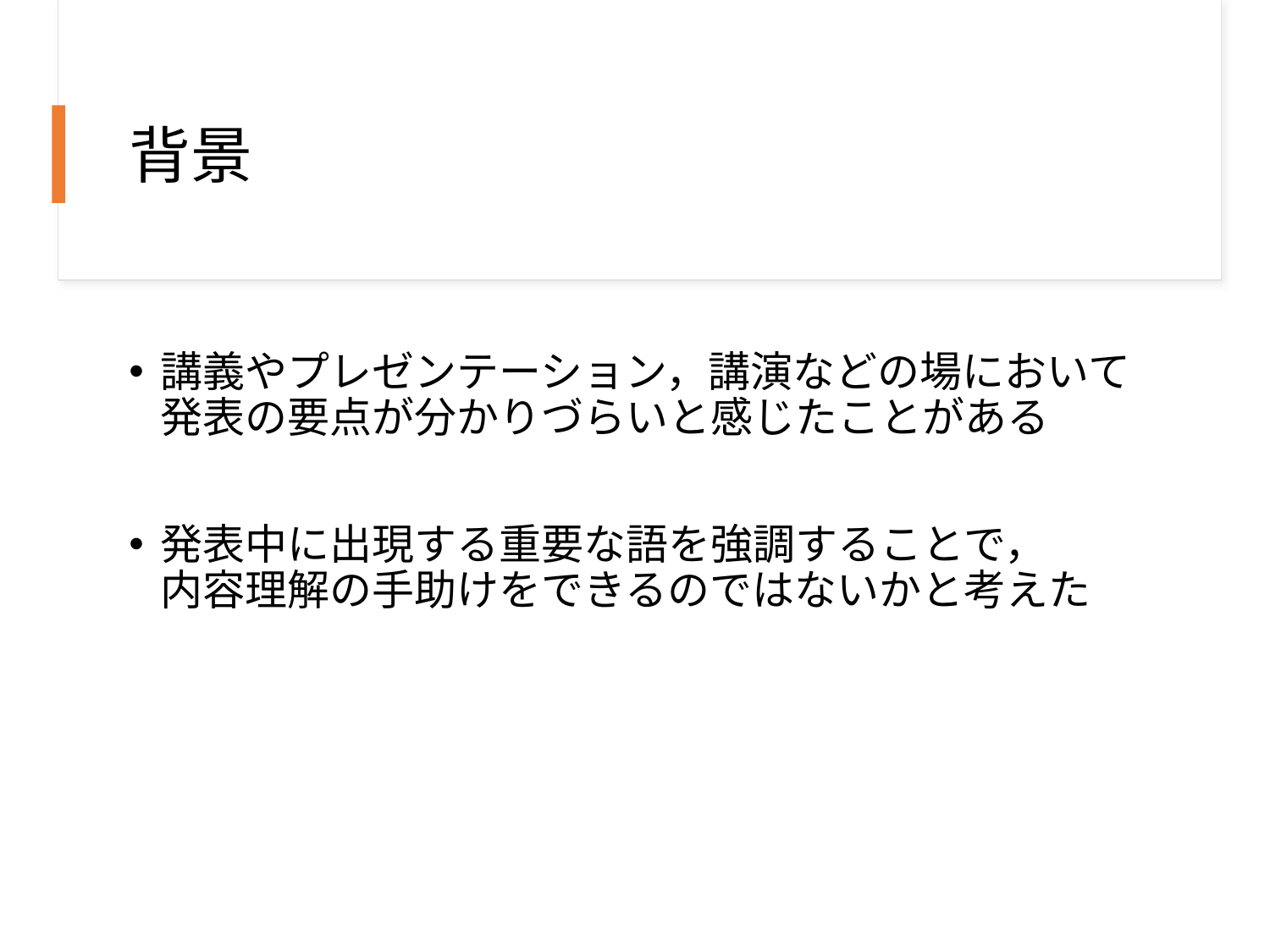

# 背景

講義やプレゼンテーション，講演などの場において発表の要点が分かりづらいと感じたことがある

発表中に出現する重要な語を強調することで，　　内容理解の手助けをできるのではないかと考えた